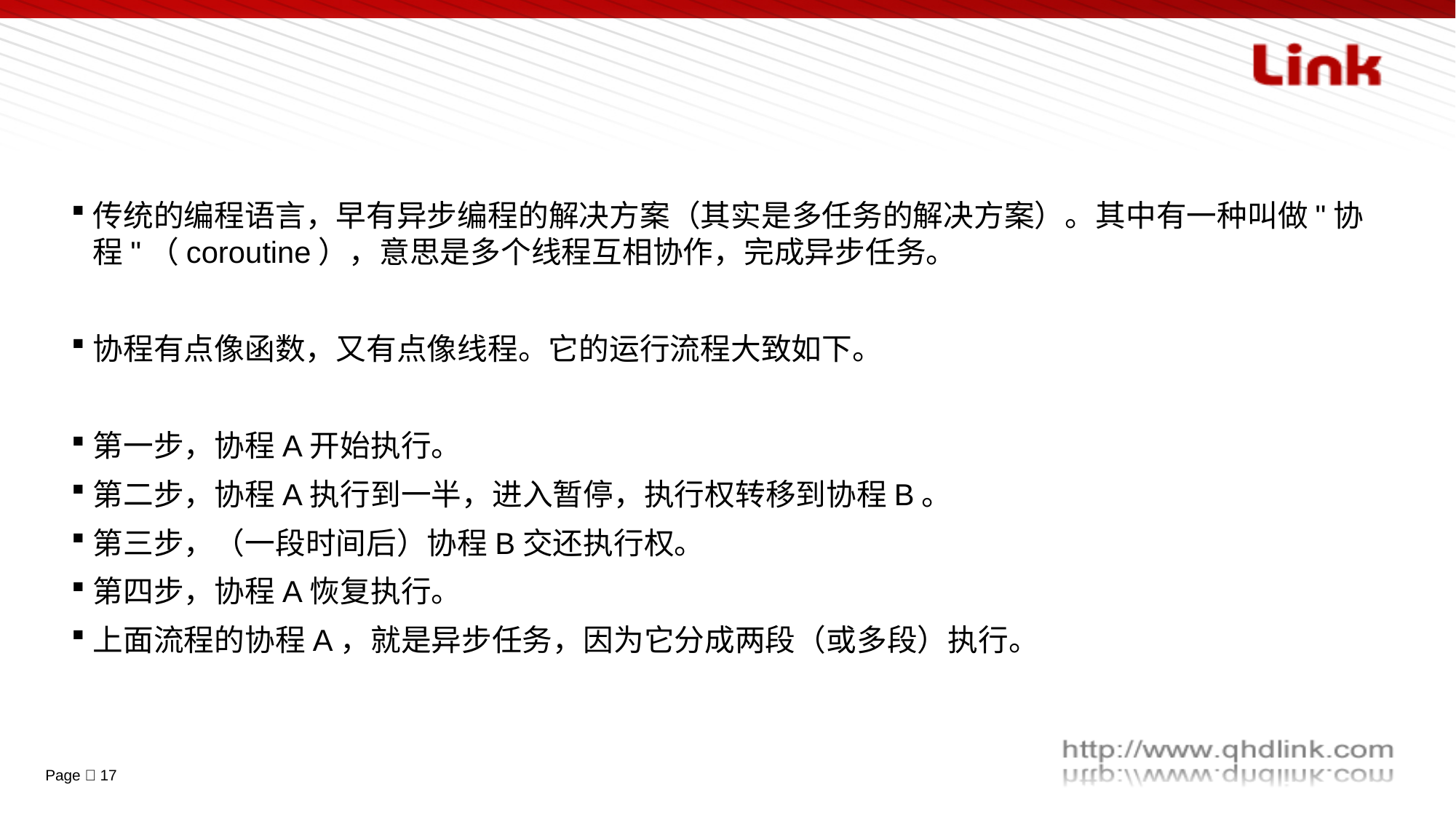

#
传统的编程语言，早有异步编程的解决方案（其实是多任务的解决方案）。其中有一种叫做"协程"（coroutine），意思是多个线程互相协作，完成异步任务。

协程有点像函数，又有点像线程。它的运行流程大致如下。

第一步，协程A开始执行。
第二步，协程A执行到一半，进入暂停，执行权转移到协程B。
第三步，（一段时间后）协程B交还执行权。
第四步，协程A恢复执行。
上面流程的协程A，就是异步任务，因为它分成两段（或多段）执行。